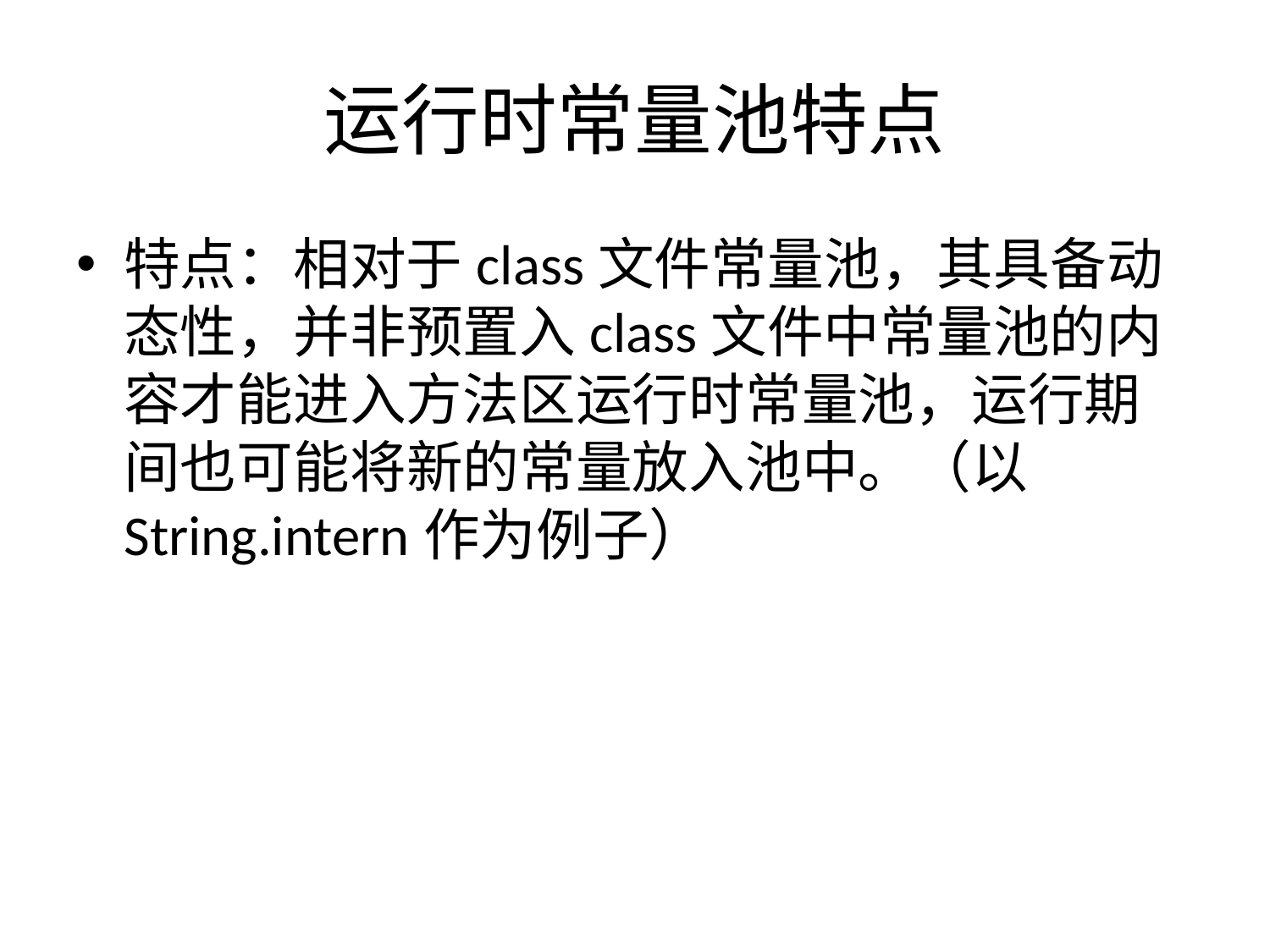

# 运行时常量池特点
特点：相对于class文件常量池，其具备动态性，并非预置入class文件中常量池的内容才能进入方法区运行时常量池，运行期间也可能将新的常量放入池中。（以String.intern作为例子）